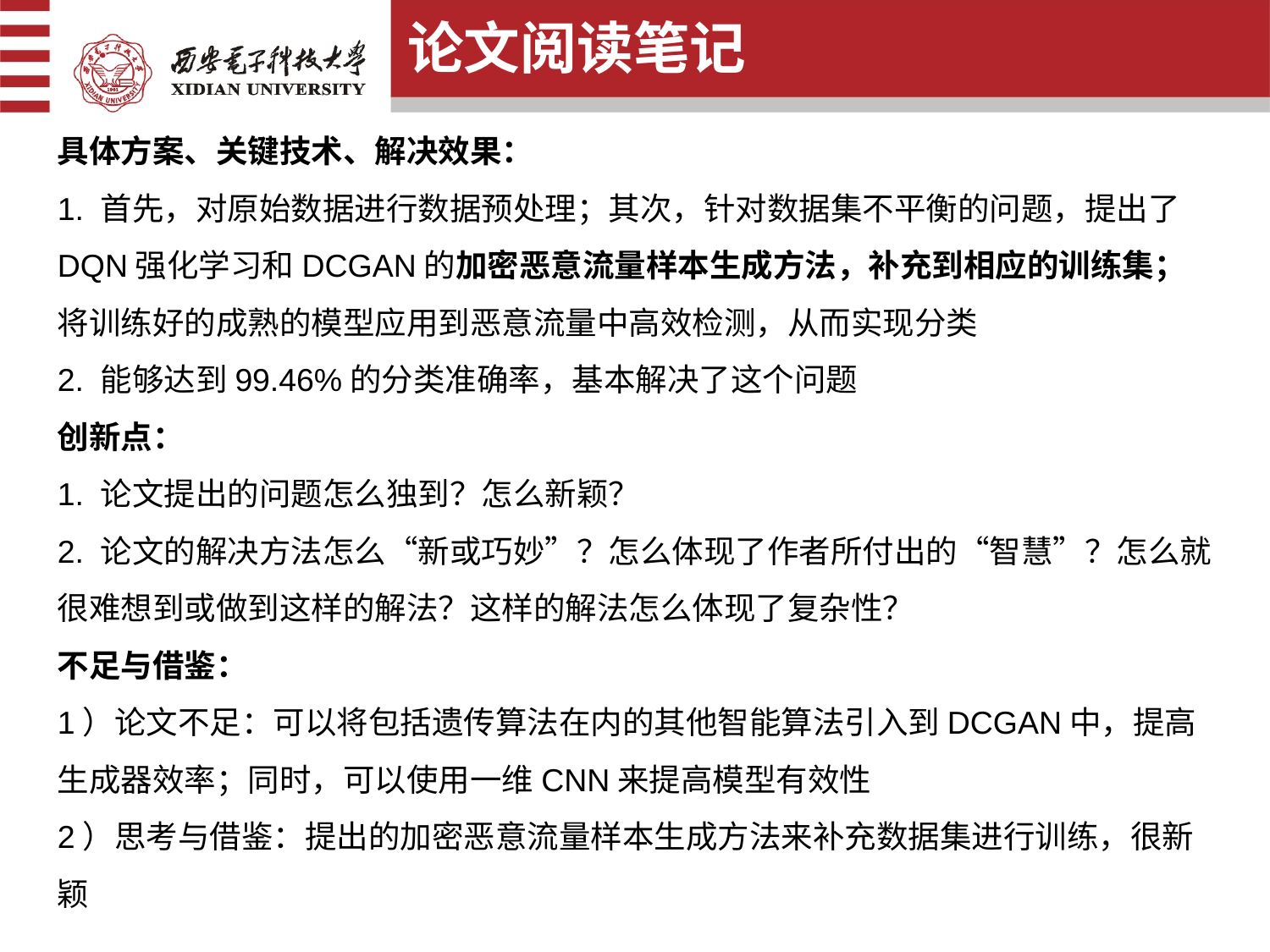

论文阅读笔记
具体方案、关键技术、解决效果：
1. 首先，对原始数据进行数据预处理；其次，针对数据集不平衡的问题，提出了DQN强化学习和DCGAN的加密恶意流量样本生成方法，补充到相应的训练集；将训练好的成熟的模型应用到恶意流量中高效检测，从而实现分类
2. 能够达到99.46%的分类准确率，基本解决了这个问题
创新点：
1. 论文提出的问题怎么独到？怎么新颖？
2. 论文的解决方法怎么“新或巧妙”？怎么体现了作者所付出的“智慧”？怎么就很难想到或做到这样的解法？这样的解法怎么体现了复杂性？
不足与借鉴：
1）论文不足：可以将包括遗传算法在内的其他智能算法引入到DCGAN中，提高生成器效率；同时，可以使用一维CNN来提高模型有效性
2）思考与借鉴：提出的加密恶意流量样本生成方法来补充数据集进行训练，很新颖